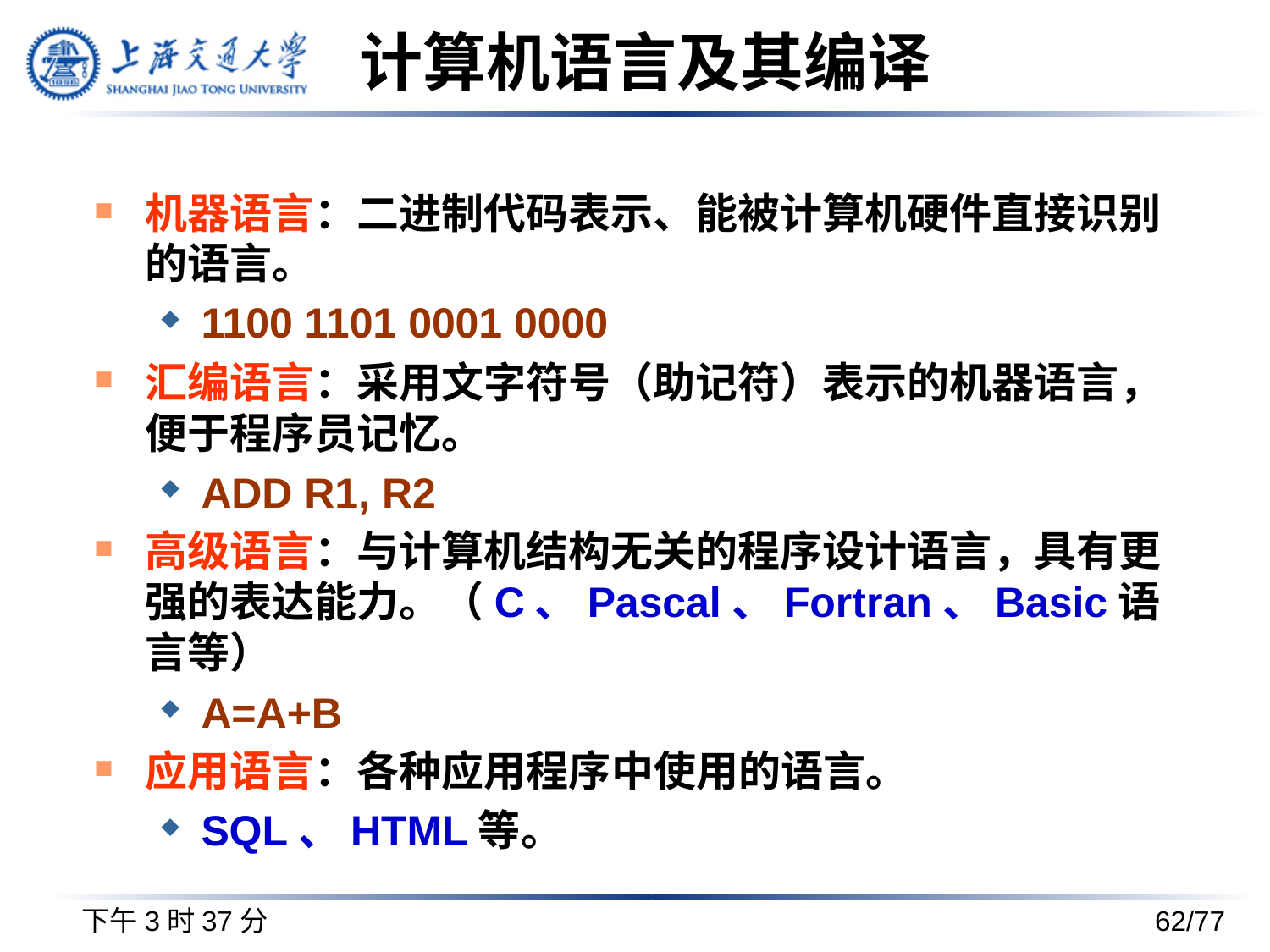

# 计算机语言及其编译
机器语言：二进制代码表示、能被计算机硬件直接识别的语言。
1100 1101 0001 0000
汇编语言：采用文字符号（助记符）表示的机器语言，便于程序员记忆。
ADD R1, R2
高级语言：与计算机结构无关的程序设计语言，具有更强的表达能力。（C、Pascal、Fortran、Basic语言等）
A=A+B
应用语言：各种应用程序中使用的语言。
SQL、HTML等。
下午3时37分
62/77